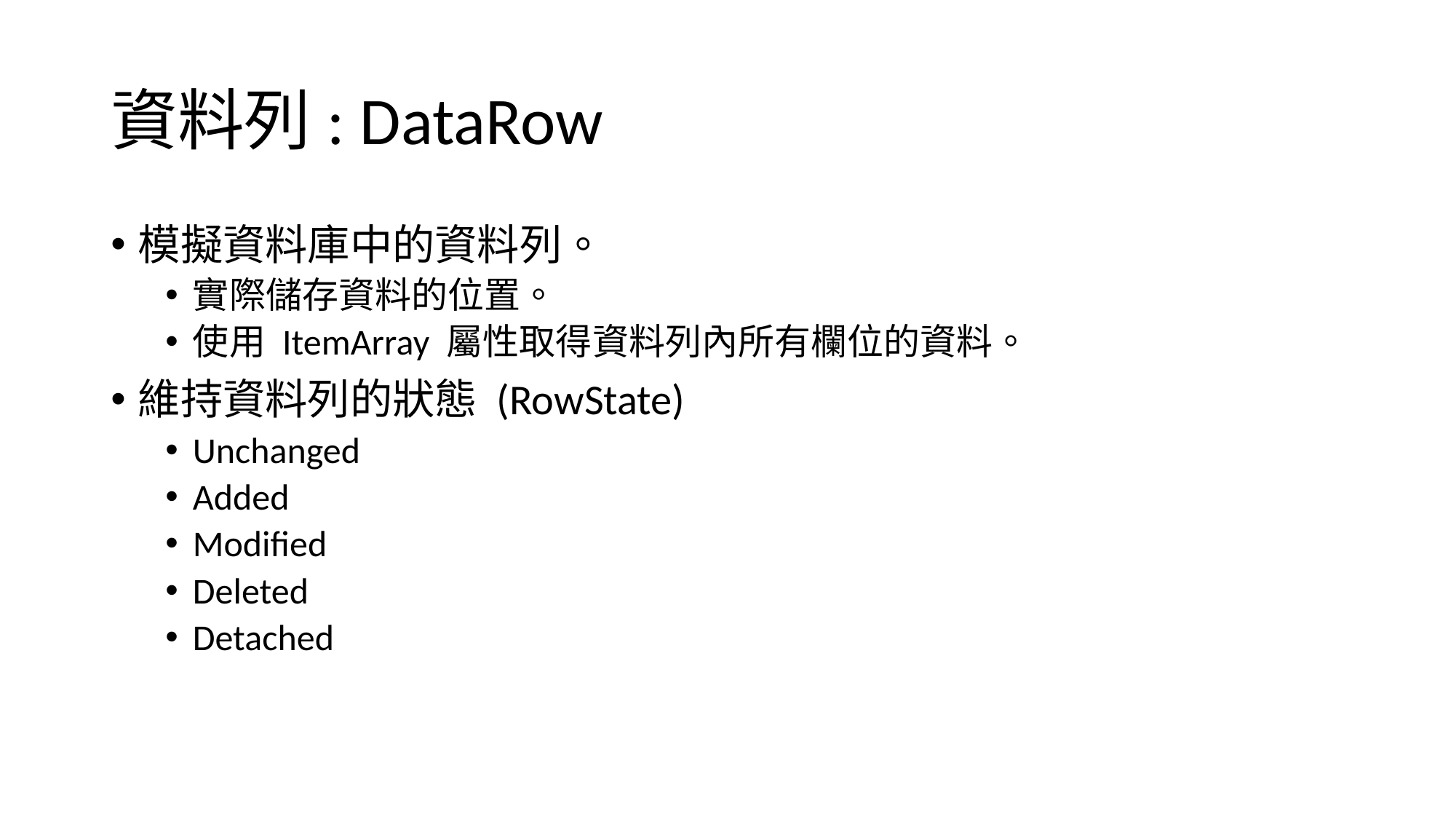

# 資料列: DataRow
模擬資料庫中的資料列。
實際儲存資料的位置。
使用 ItemArray 屬性取得資料列內所有欄位的資料。
維持資料列的狀態 (RowState)
Unchanged
Added
Modified
Deleted
Detached